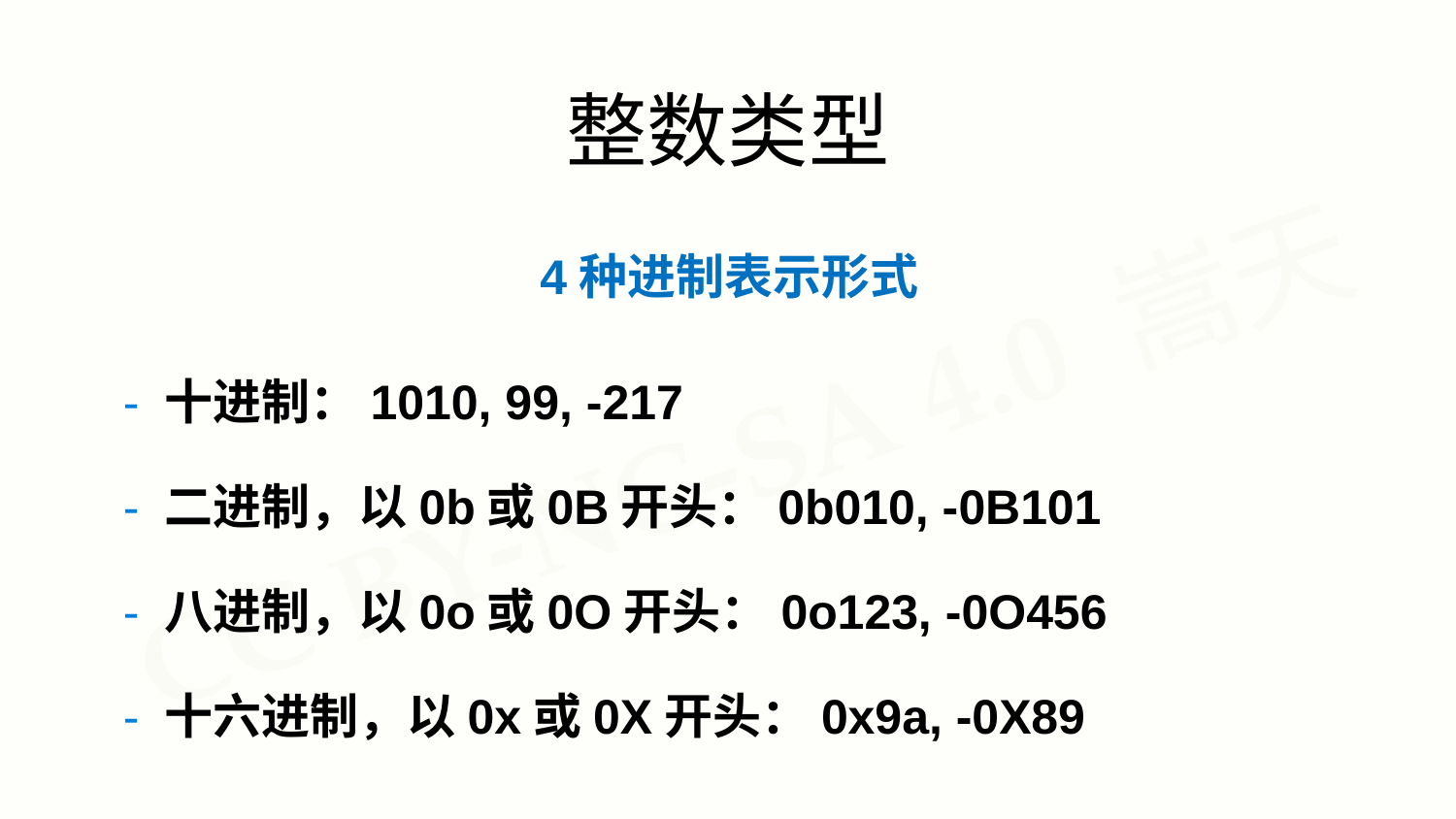

整数类型
4种进制表示形式
- 十进制：1010, 99, -217
- 二进制，以0b或0B开头：0b010, -0B101
- 八进制，以0o或0O开头：0o123, -0O456
- 十六进制，以0x或0X开头：0x9a, -0X89